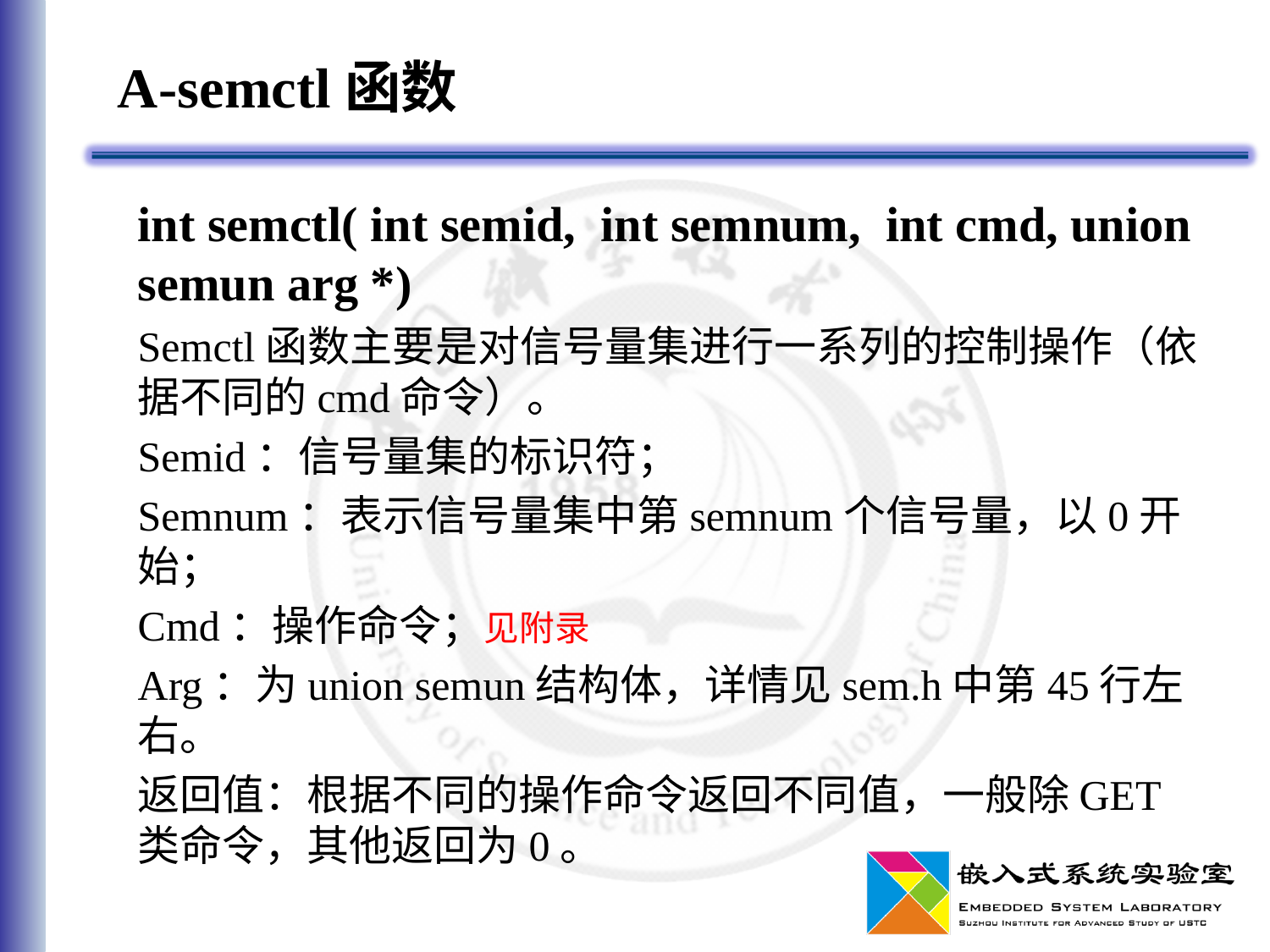

# A-semctl函数
int semctl( int semid,  int semnum,  int cmd, union semun arg *)
Semctl函数主要是对信号量集进行一系列的控制操作（依据不同的cmd命令）。
Semid：信号量集的标识符；
Semnum：表示信号量集中第semnum个信号量，以0开始；
Cmd：操作命令；见附录
Arg：为union semun结构体，详情见sem.h中第45行左右。
返回值：根据不同的操作命令返回不同值，一般除GET类命令，其他返回为0。